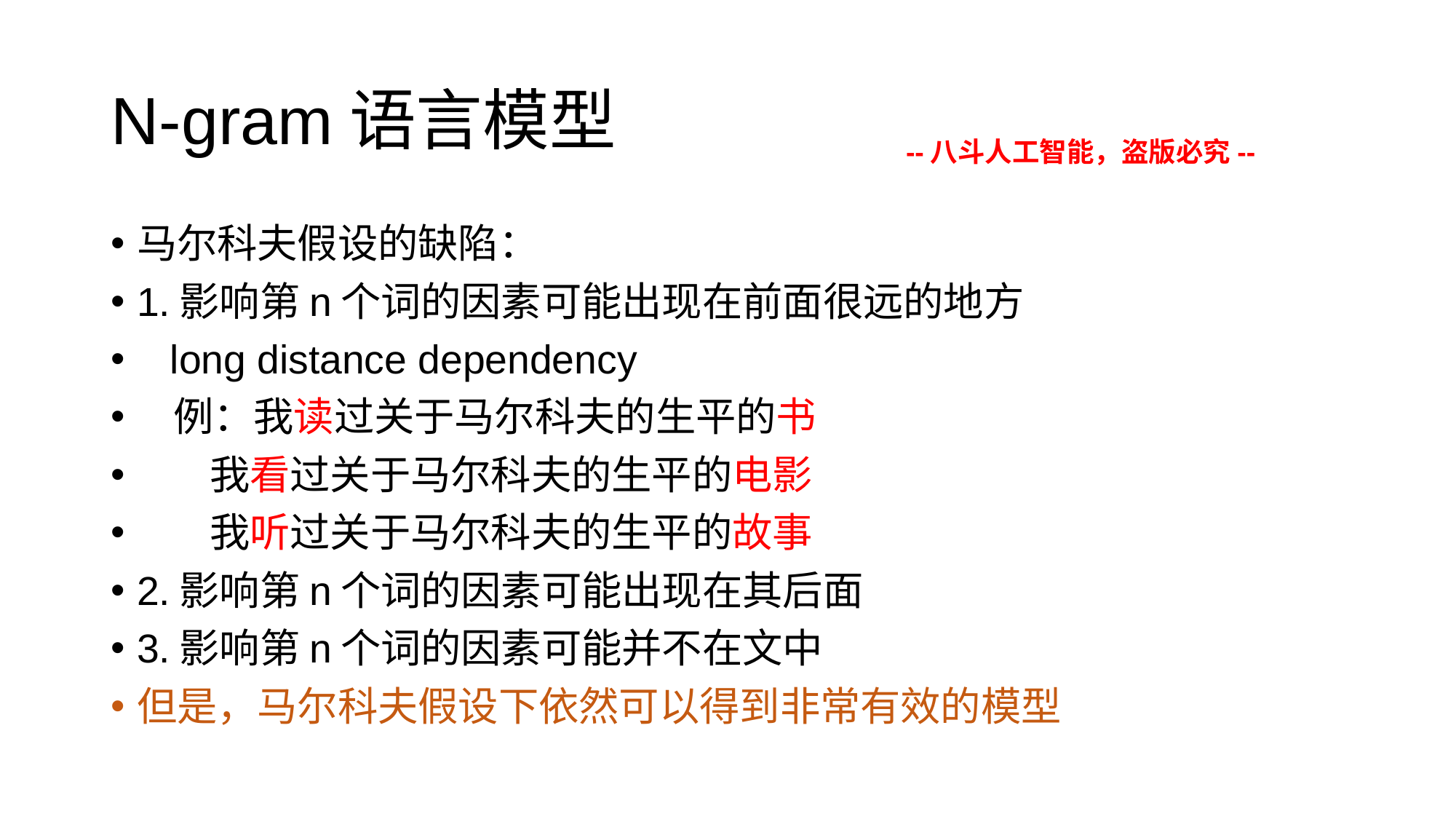

# N-gram语言模型
--八斗人工智能，盗版必究--
马尔科夫假设的缺陷：
1.影响第n个词的因素可能出现在前面很远的地方
   long distance dependency
   例：我读过关于马尔科夫的生平的书
       我看过关于马尔科夫的生平的电影
       我听过关于马尔科夫的生平的故事
2.影响第n个词的因素可能出现在其后面
3.影响第n个词的因素可能并不在文中
但是，马尔科夫假设下依然可以得到非常有效的模型